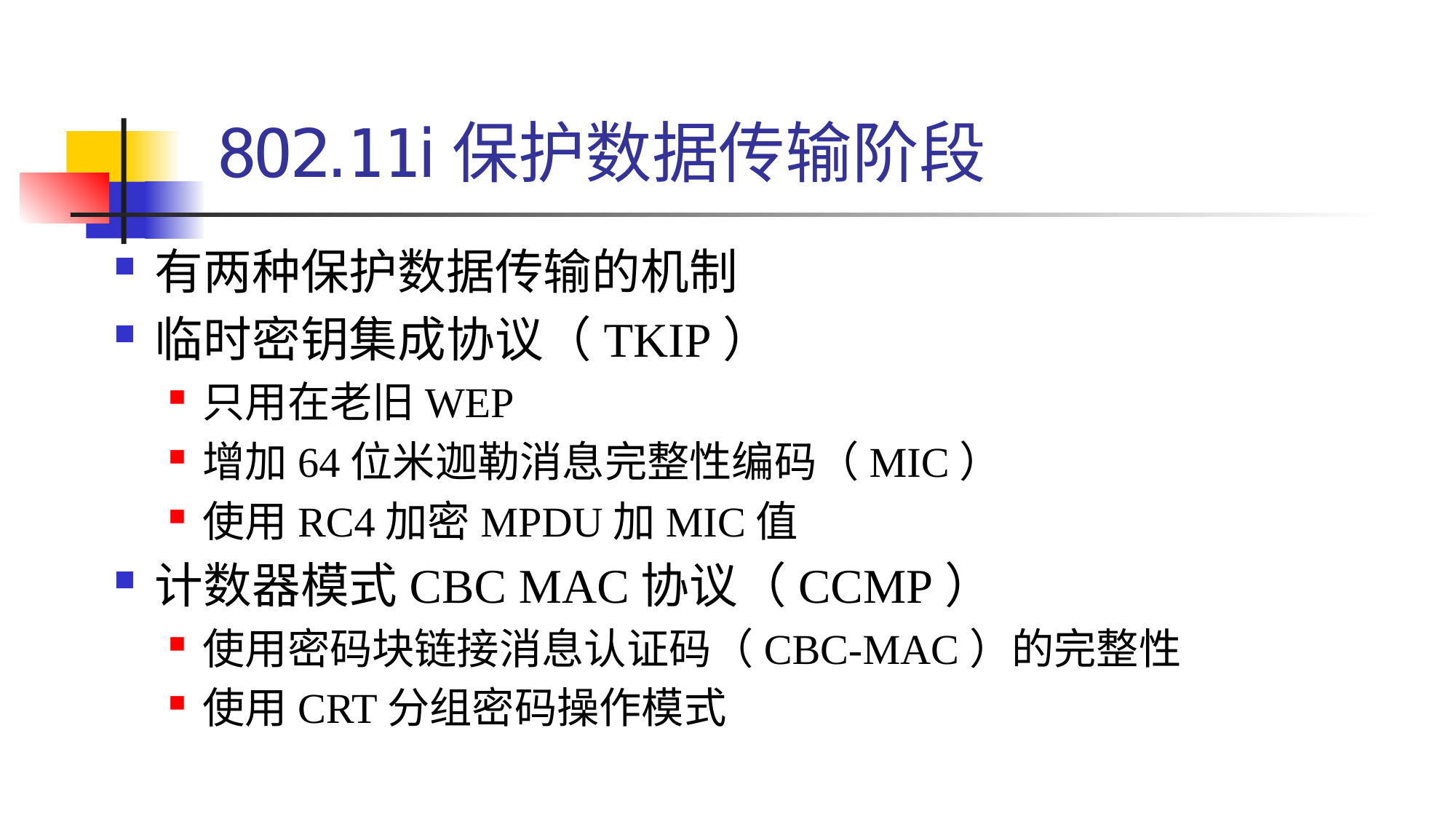

# 802.11i保护数据传输阶段
有两种保护数据传输的机制
临时密钥集成协议（TKIP）
只用在老旧WEP
增加64位米迦勒消息完整性编码（MIC）
使用RC4加密MPDU加MIC值
计数器模式CBC MAC协议（CCMP）
使用密码块链接消息认证码（CBC-MAC）的完整性
使用CRT分组密码操作模式